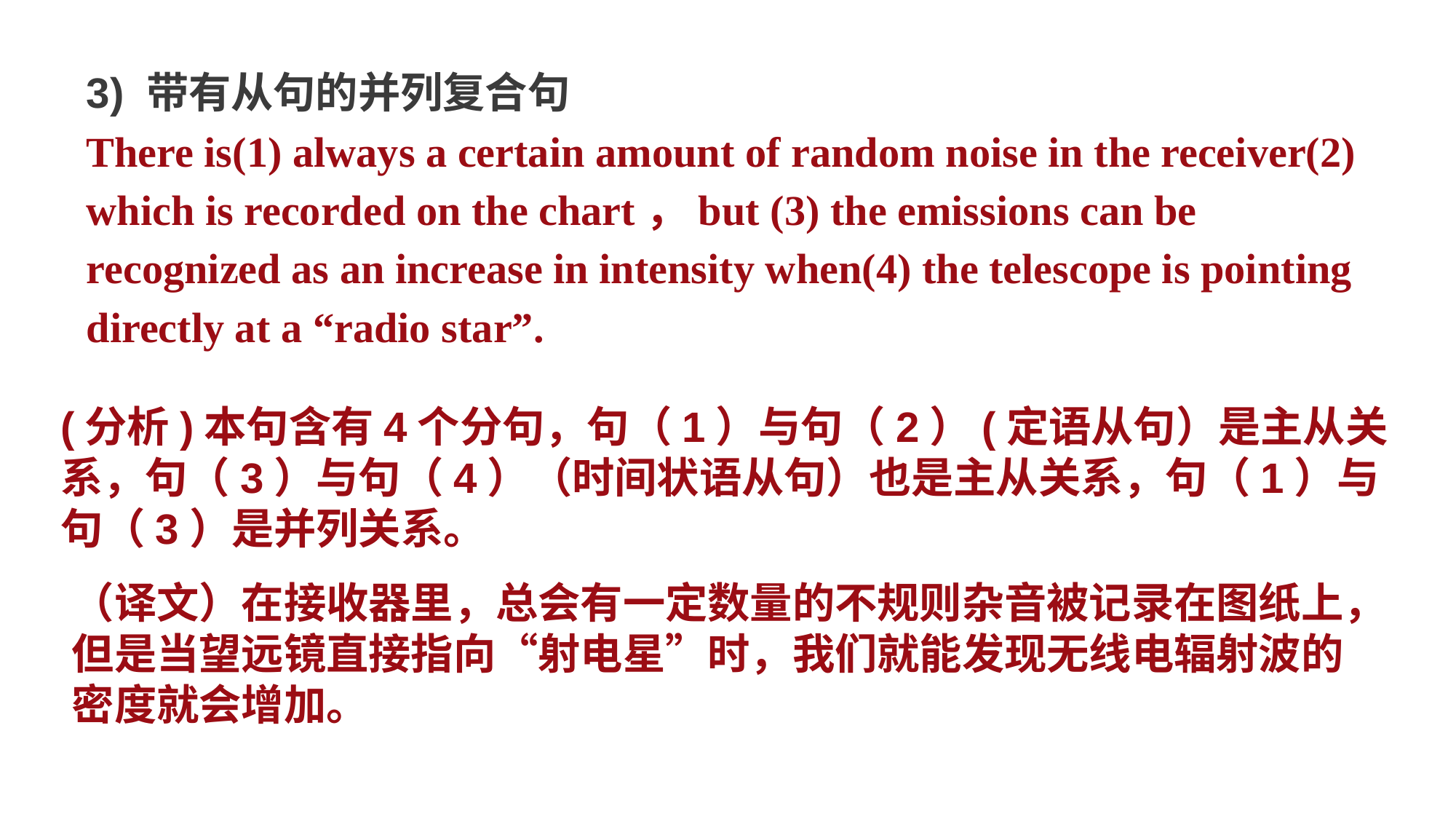

3) 带有从句的并列复合句
There is(1) always a certain amount of random noise in the receiver(2) which is recorded on the chart，but (3) the emissions can be recognized as an increase in intensity when(4) the telescope is pointing directly at a “radio star”.

(分析)本句含有4个分句，句（1）与句（2）(定语从句）是主从关系，句（3）与句（4）（时间状语从句）也是主从关系，句（1）与句（3）是并列关系。

（译文）在接收器里，总会有一定数量的不规则杂音被记录在图纸上，但是当望远镜直接指向“射电星”时，我们就能发现无线电辐射波的密度就会增加。